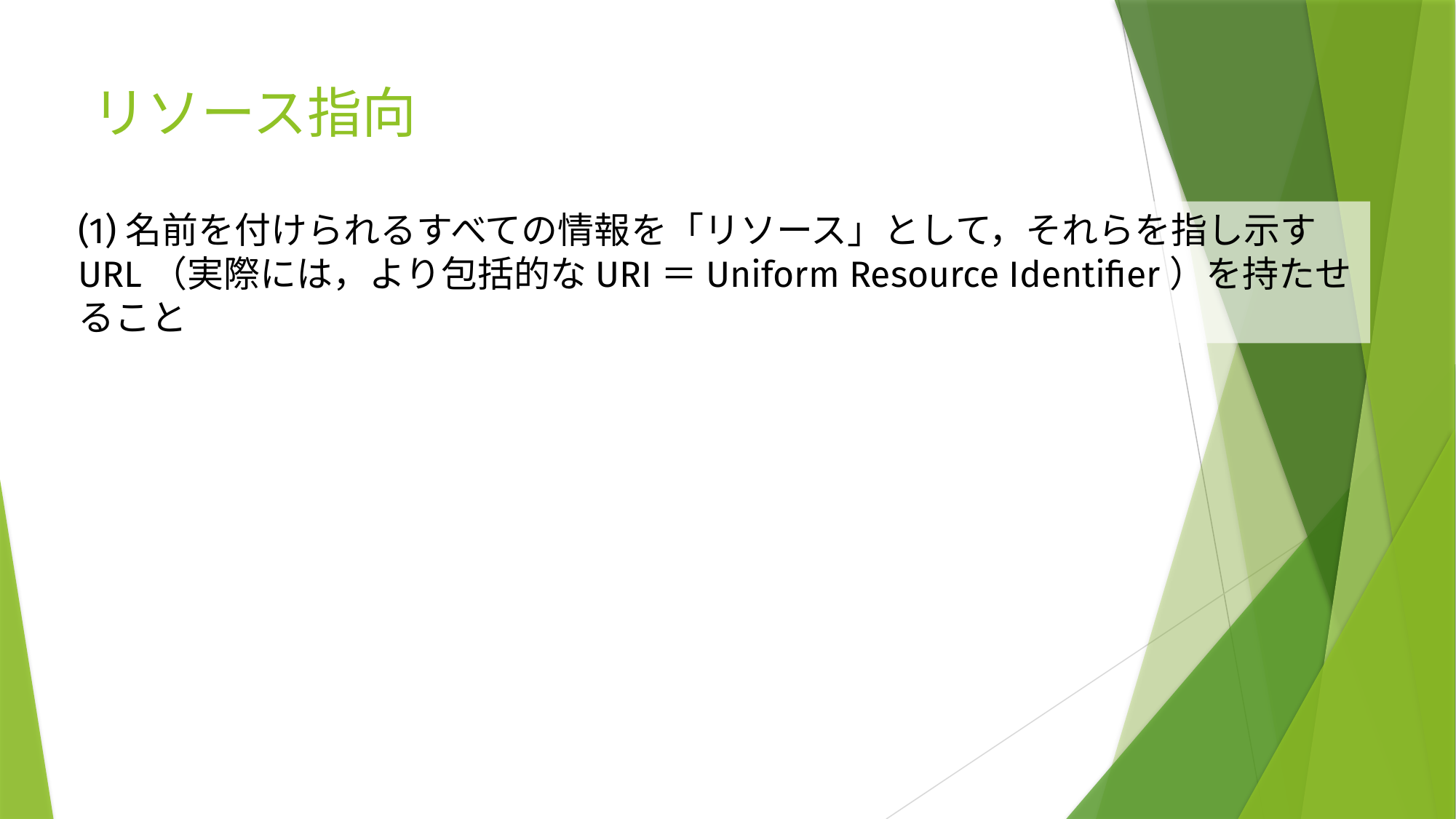

# リソース指向
(1)名前を付けられるすべての情報を「リソース」として，それらを指し示すURL（実際には，より包括的なURI＝Uniform Resource Identifier）を持たせること